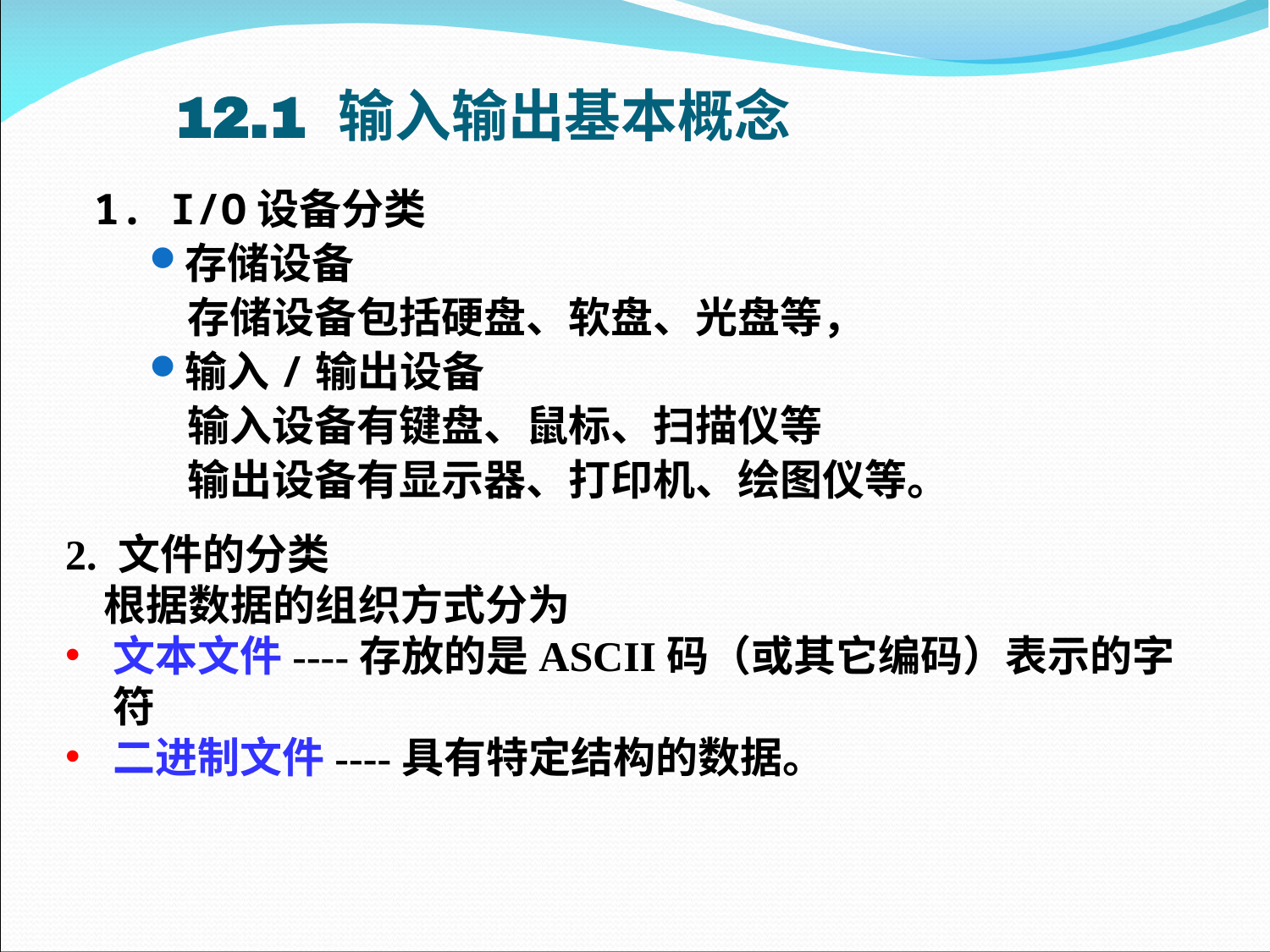

# 12.1 输入输出基本概念
1. I/O设备分类
存储设备
存储设备包括硬盘、软盘、光盘等，
输入/输出设备
输入设备有键盘、鼠标、扫描仪等
输出设备有显示器、打印机、绘图仪等。

2. 文件的分类
   根据数据的组织方式分为
文本文件----存放的是ASCII码（或其它编码）表示的字符
二进制文件----具有特定结构的数据。